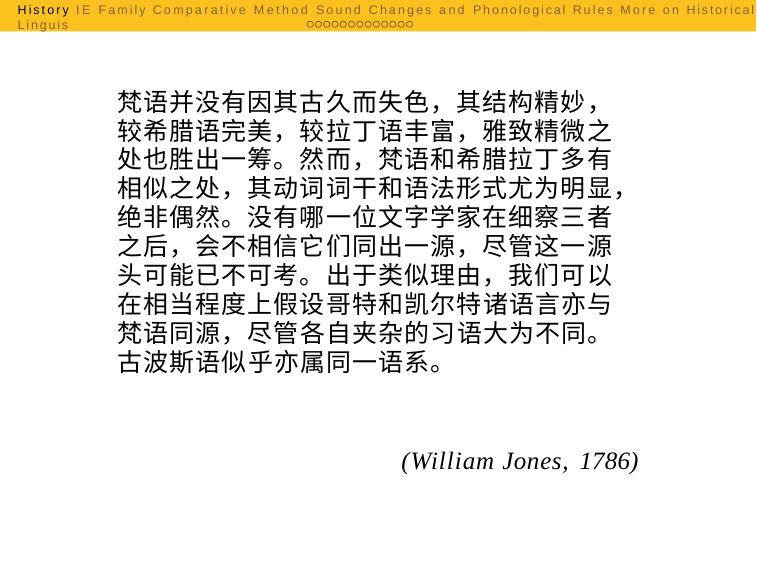

History IE Family Comparative Method Sound Changes and Phonological Rules More on Historical Linguis

梵语并没有因其古久而失色，其结构精妙，较希腊语完美，较拉丁语丰富，雅致精微之处也胜出一筹。然而，梵语和希腊拉丁多有相似之处，其动词词干和语法形式尤为明显，绝非偶然。没有哪一位文字学家在细察三者之后，会不相信它们同出一源，尽管这一源头可能已不可考。出于类似理由，我们可以在相当程度上假设哥特和凯尔特诸语言亦与梵语同源，尽管各自夹杂的习语大为不同。古波斯语似乎亦属同一语系。

(William Jones, 1786)